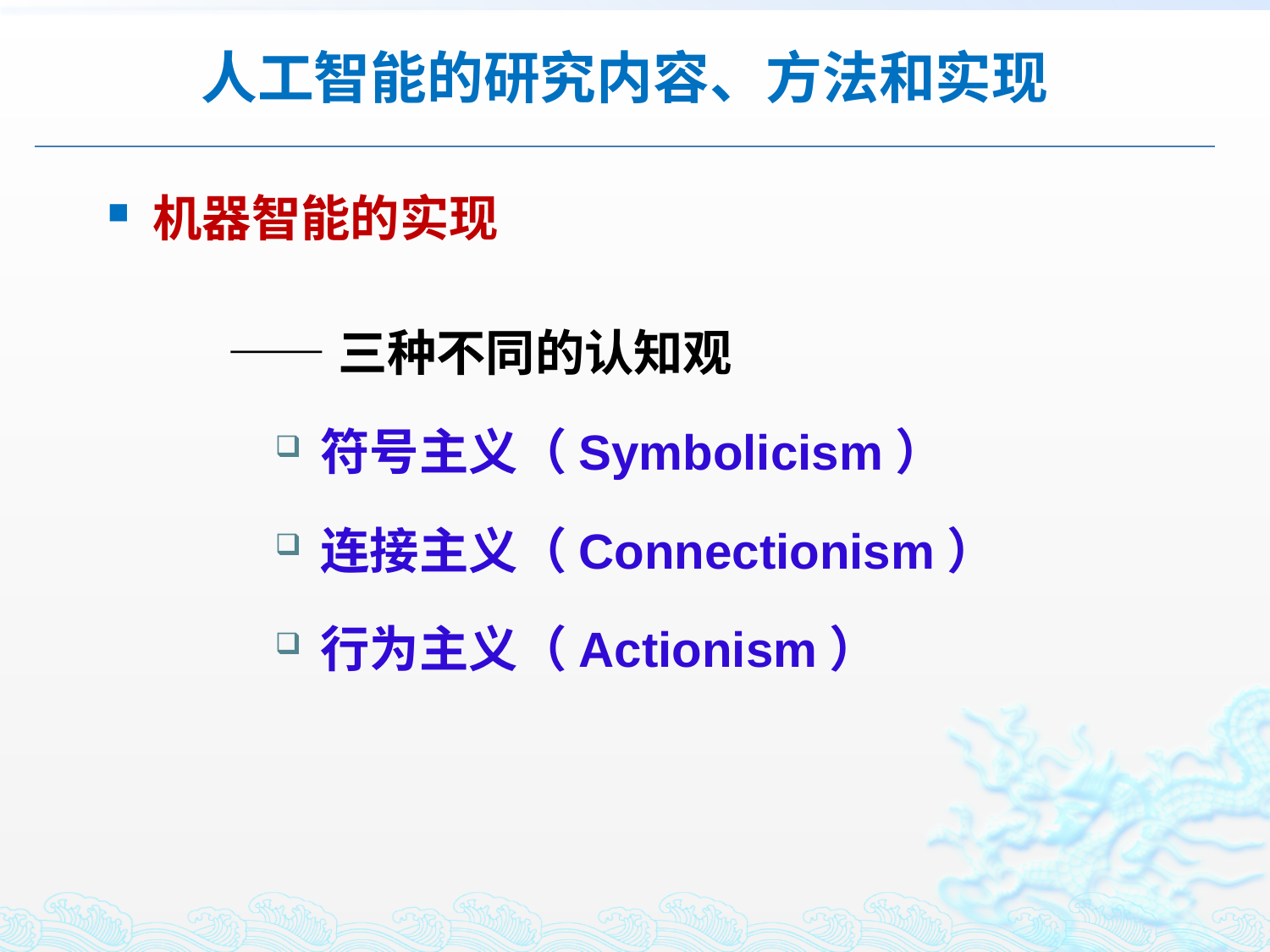

人工智能的研究内容、方法和实现
 机器智能的实现
——三种不同的认知观
符号主义（Symbolicism）
连接主义（Connectionism）
行为主义（Actionism）